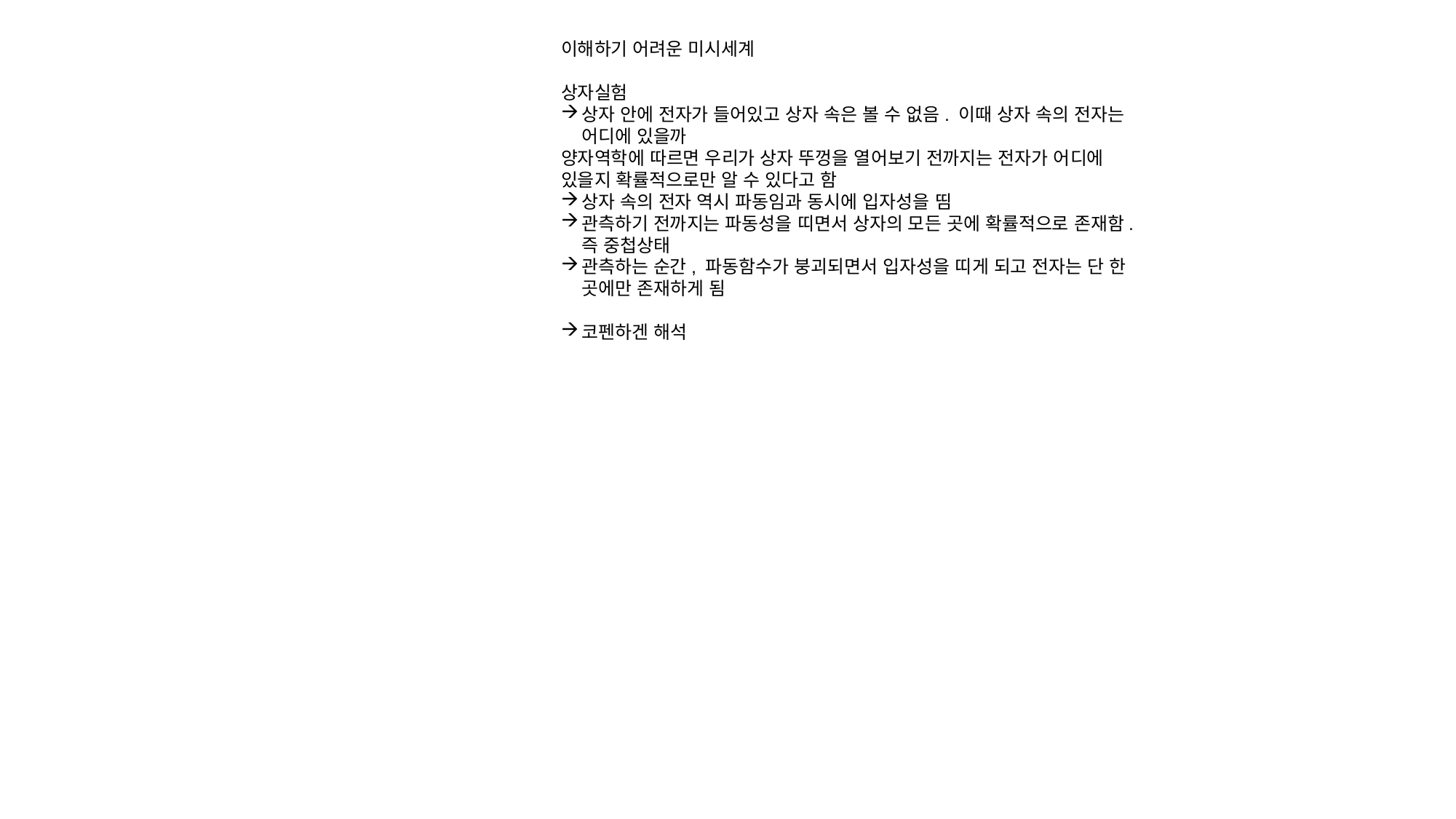

이해하기 어려운 미시세계

상자실험
상자 안에 전자가 들어있고 상자 속은 볼 수 없음. 이때 상자 속의 전자는 어디에 있을까
양자역학에 따르면 우리가 상자 뚜껑을 열어보기 전까지는 전자가 어디에 있을지 확률적으로만 알 수 있다고 함
상자 속의 전자 역시 파동임과 동시에 입자성을 띰
관측하기 전까지는 파동성을 띠면서 상자의 모든 곳에 확률적으로 존재함. 즉 중첩상태
관측하는 순간, 파동함수가 붕괴되면서 입자성을 띠게 되고 전자는 단 한 곳에만 존재하게 됨

코펜하겐 해석